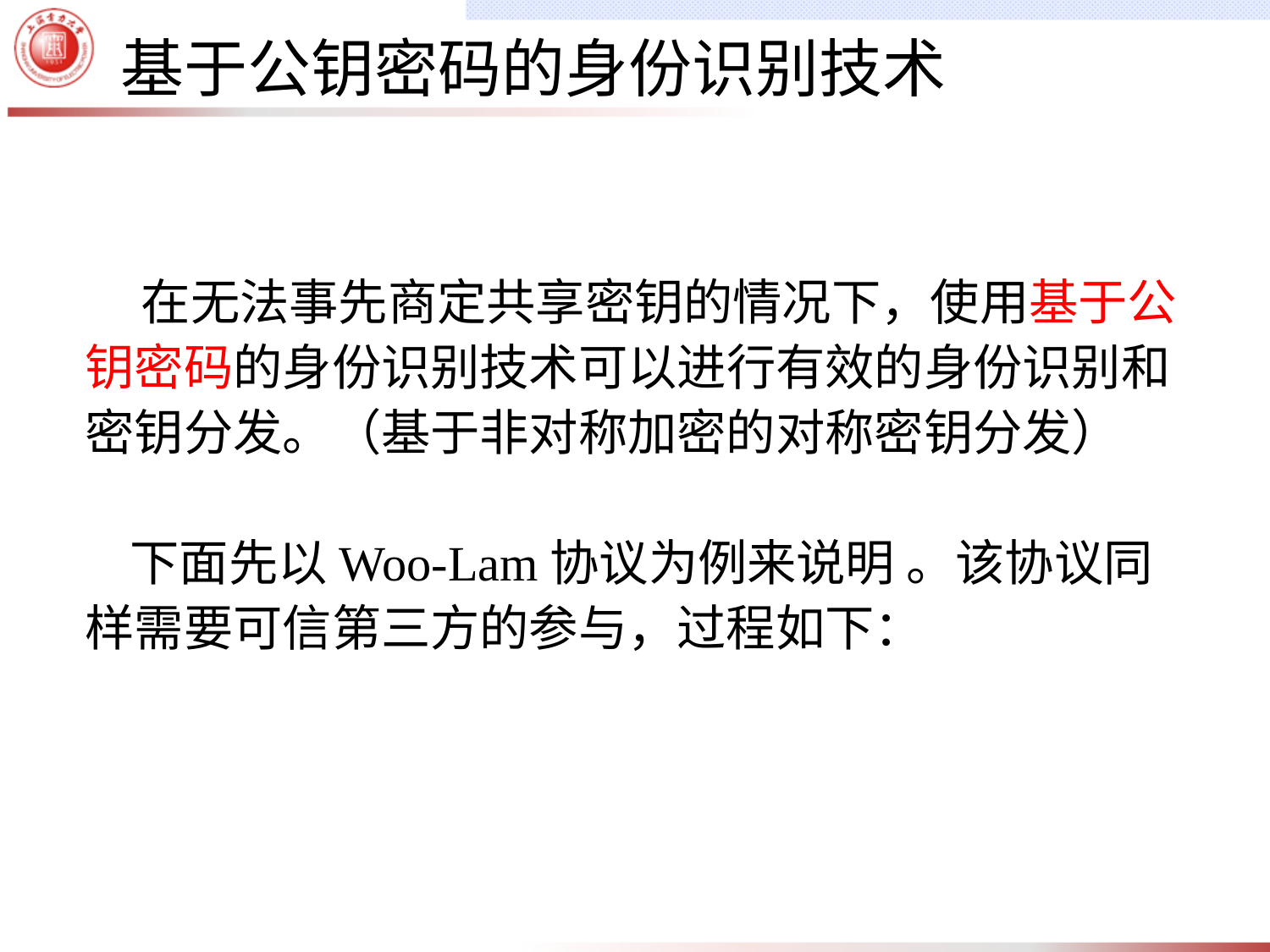

基于公钥密码的身份识别技术
    在无法事先商定共享密钥的情况下，使用基于公钥密码的身份识别技术可以进行有效的身份识别和密钥分发。（基于非对称加密的对称密钥分发）

   下面先以Woo-Lam协议为例来说明 。该协议同样需要可信第三方的参与，过程如下：